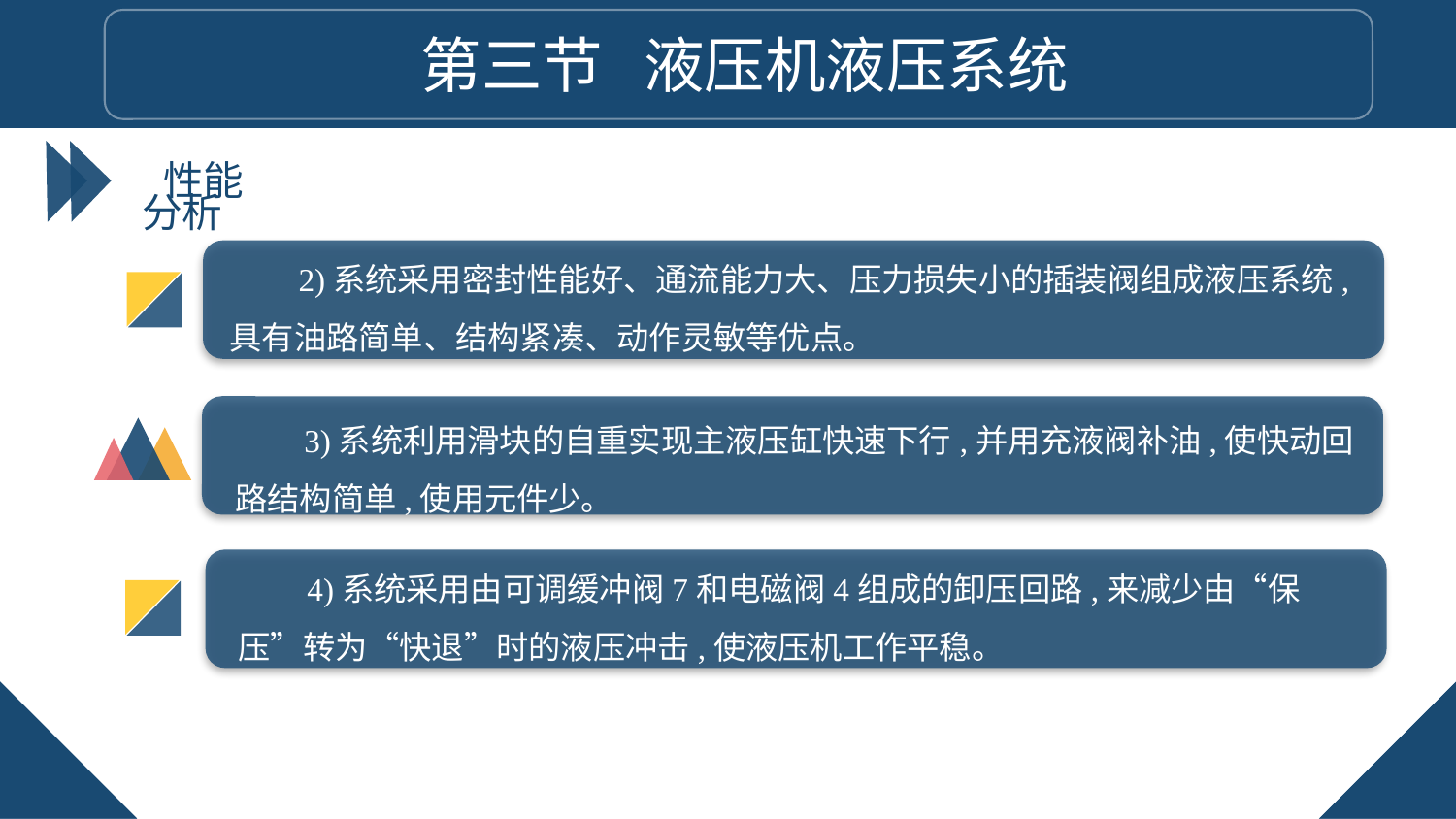

第三节   液压机液压系统

性能分析
2)系统采用密封性能好、通流能力大、压力损失小的插装阀组成液压系统,具有油路简单、结构紧凑、动作灵敏等优点。

3)系统利用滑块的自重实现主液压缸快速下行,并用充液阀补油,使快动回路结构简单,使用元件少。

4)系统采用由可调缓冲阀7和电磁阀4组成的卸压回路,来减少由“保压”转为“快退”时的液压冲击,使液压机工作平稳。